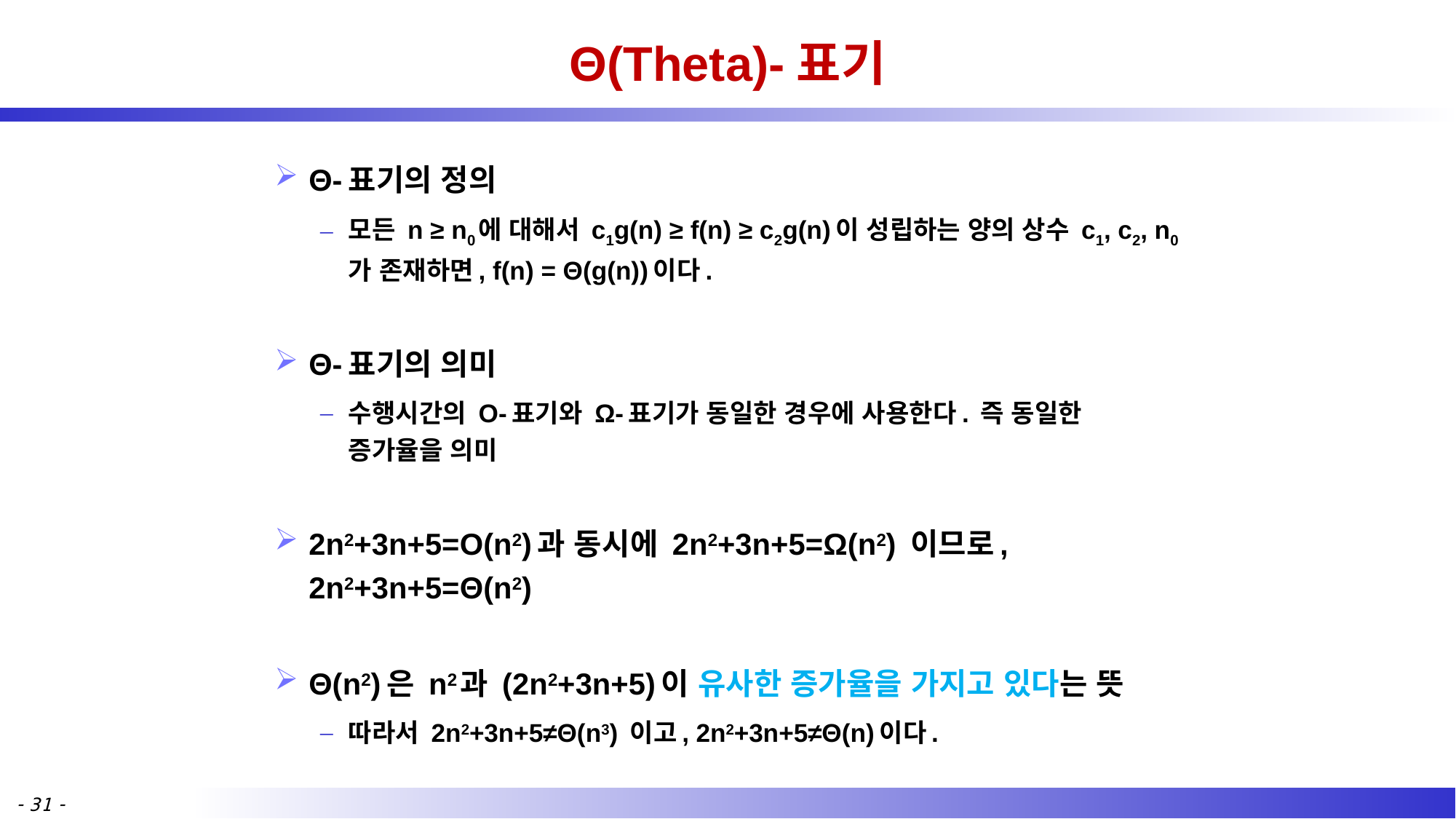

# Θ(Theta)-표기
Θ-표기의 정의
모든 n ≥ n0에 대해서 c1g(n) ≥ f(n) ≥ c2g(n)이 성립하는 양의 상수 c1, c2, n0가 존재하면, f(n) = Θ(g(n))이다.

Θ-표기의 의미
수행시간의 O-표기와 Ω-표기가 동일한 경우에 사용한다. 즉 동일한 증가율을 의미

2n2+3n+5=O(n2)과 동시에 2n2+3n+5=Ω(n2) 이므로, 2n2+3n+5=Θ(n2)

Θ(n2)은 n2과 (2n2+3n+5)이 유사한 증가율을 가지고 있다는 뜻
따라서 2n2+3n+5≠Θ(n3) 이고, 2n2+3n+5≠Θ(n)이다.
- 31 -